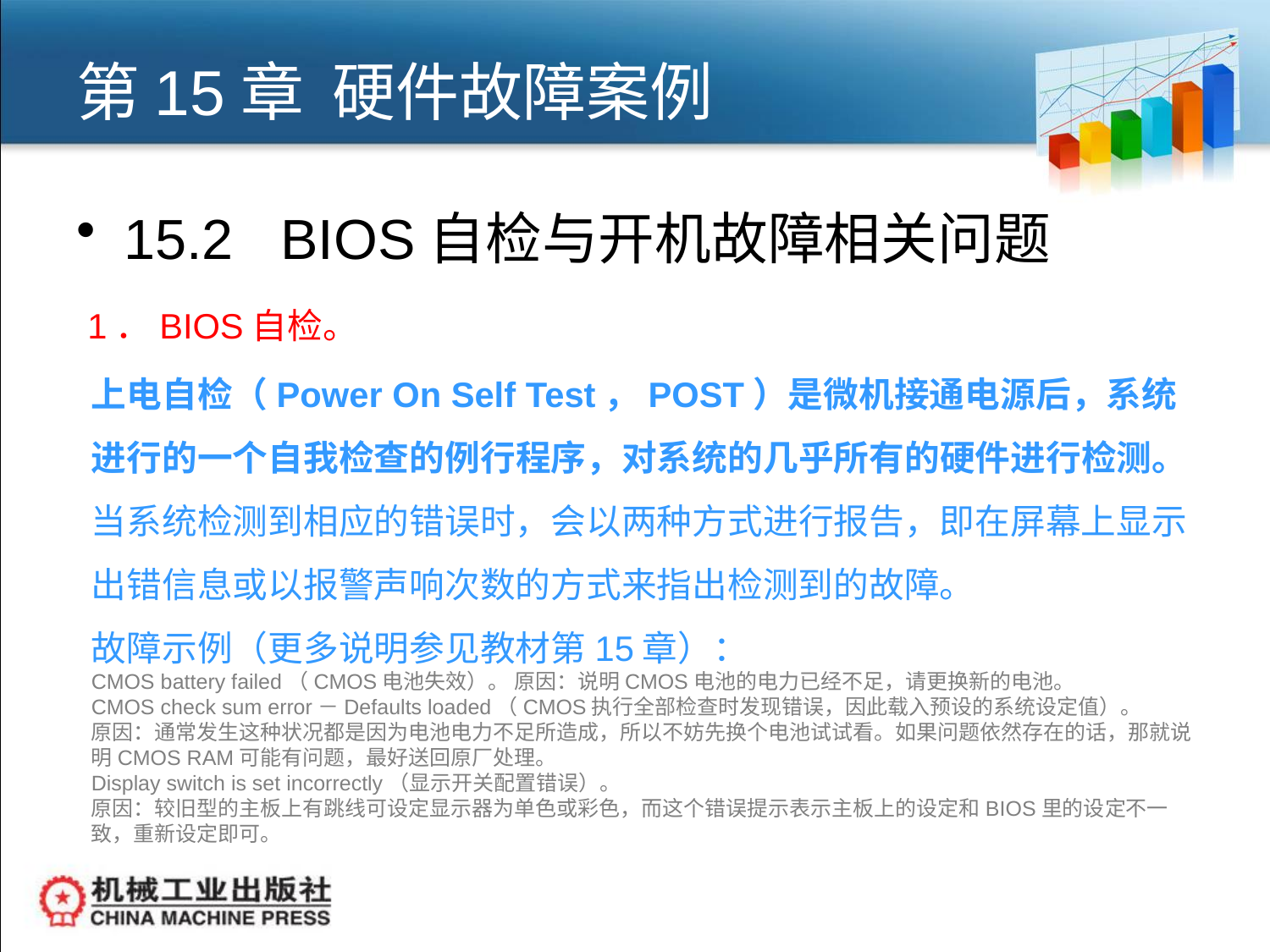

# 第15章  硬件故障案例
15.2   BIOS自检与开机故障相关问题
1．BIOS自检。
上电自检（Power On Self Test，POST）是微机接通电源后，系统进行的一个自我检查的例行程序，对系统的几乎所有的硬件进行检测。
当系统检测到相应的错误时，会以两种方式进行报告，即在屏幕上显示出错信息或以报警声响次数的方式来指出检测到的故障。
故障示例（更多说明参见教材第15章）：
CMOS battery failed（CMOS电池失效）。 原因：说明CMOS电池的电力已经不足，请更换新的电池。
CMOS check sum error－Defaults loaded（CMOS执行全部检查时发现错误，因此载入预设的系统设定值）。
原因：通常发生这种状况都是因为电池电力不足所造成，所以不妨先换个电池试试看。如果问题依然存在的话，那就说明CMOS RAM可能有问题，最好送回原厂处理。
Display switch is set incorrectly（显示开关配置错误）。
原因：较旧型的主板上有跳线可设定显示器为单色或彩色，而这个错误提示表示主板上的设定和BIOS里的设定不一致，重新设定即可。